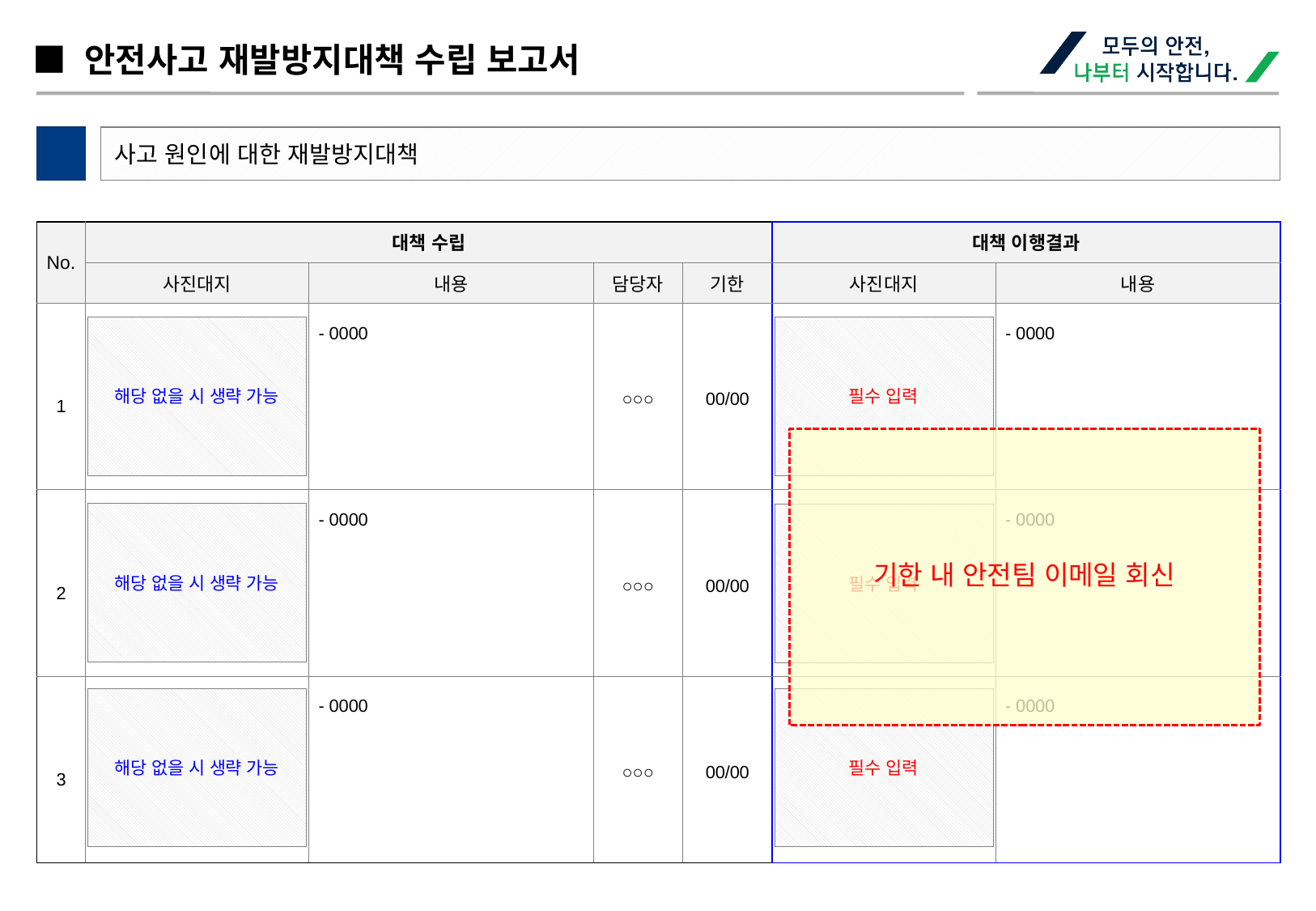

■ 안전사고 재발방지대책 수립 보고서
2
사고 원인에 대한 재발방지대책
| No. | 대책 수립 |  |  |  | 대책 이행결과 |  |
| --- | --- | --- | --- | --- | --- | --- |
|  | 사진대지 | 내용 | 담당자 | 기한 | 사진대지 | 내용 |
| 1 |  | - 0000 | ○○○ | 00/00 |  | - 0000 |
| 2 |  | - 0000 | ○○○ | 00/00 |  | - 0000 |
| 3 |  | - 0000 | ○○○ | 00/00 |  | - 0000 |
해당 없을 시 생략 가능
필수 입력
기한 내 안전팀 이메일 회신
해당 없을 시 생략 가능
필수 입력
해당 없을 시 생략 가능
필수 입력